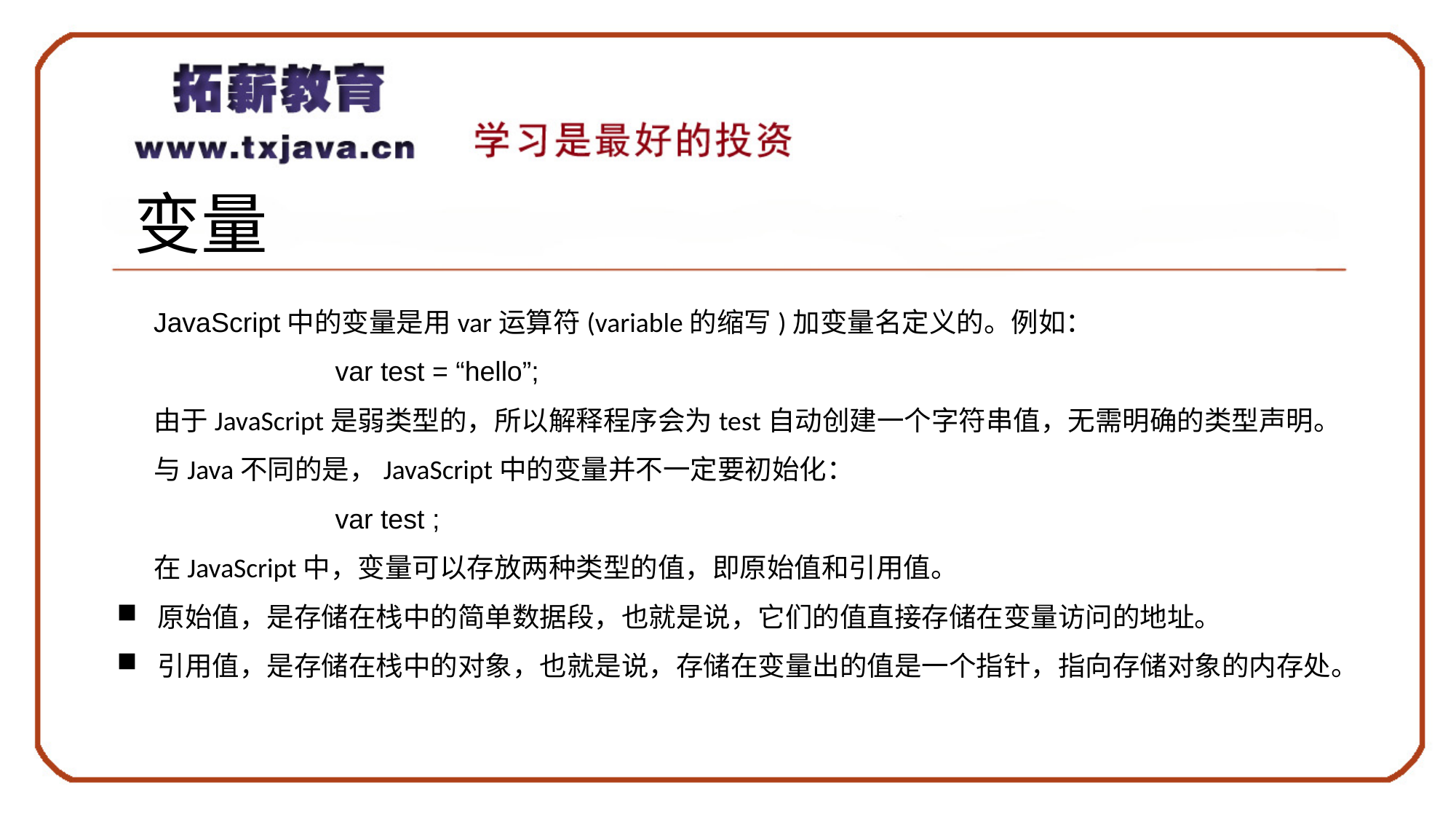

# 变量
JavaScript中的变量是用var运算符(variable的缩写)加变量名定义的。例如：
		var test = “hello”;
由于JavaScript是弱类型的，所以解释程序会为test自动创建一个字符串值，无需明确的类型声明。
与Java不同的是，JavaScript中的变量并不一定要初始化：
		var test ;
在JavaScript中，变量可以存放两种类型的值，即原始值和引用值。
原始值，是存储在栈中的简单数据段，也就是说，它们的值直接存储在变量访问的地址。
引用值，是存储在栈中的对象，也就是说，存储在变量出的值是一个指针，指向存储对象的内存处。